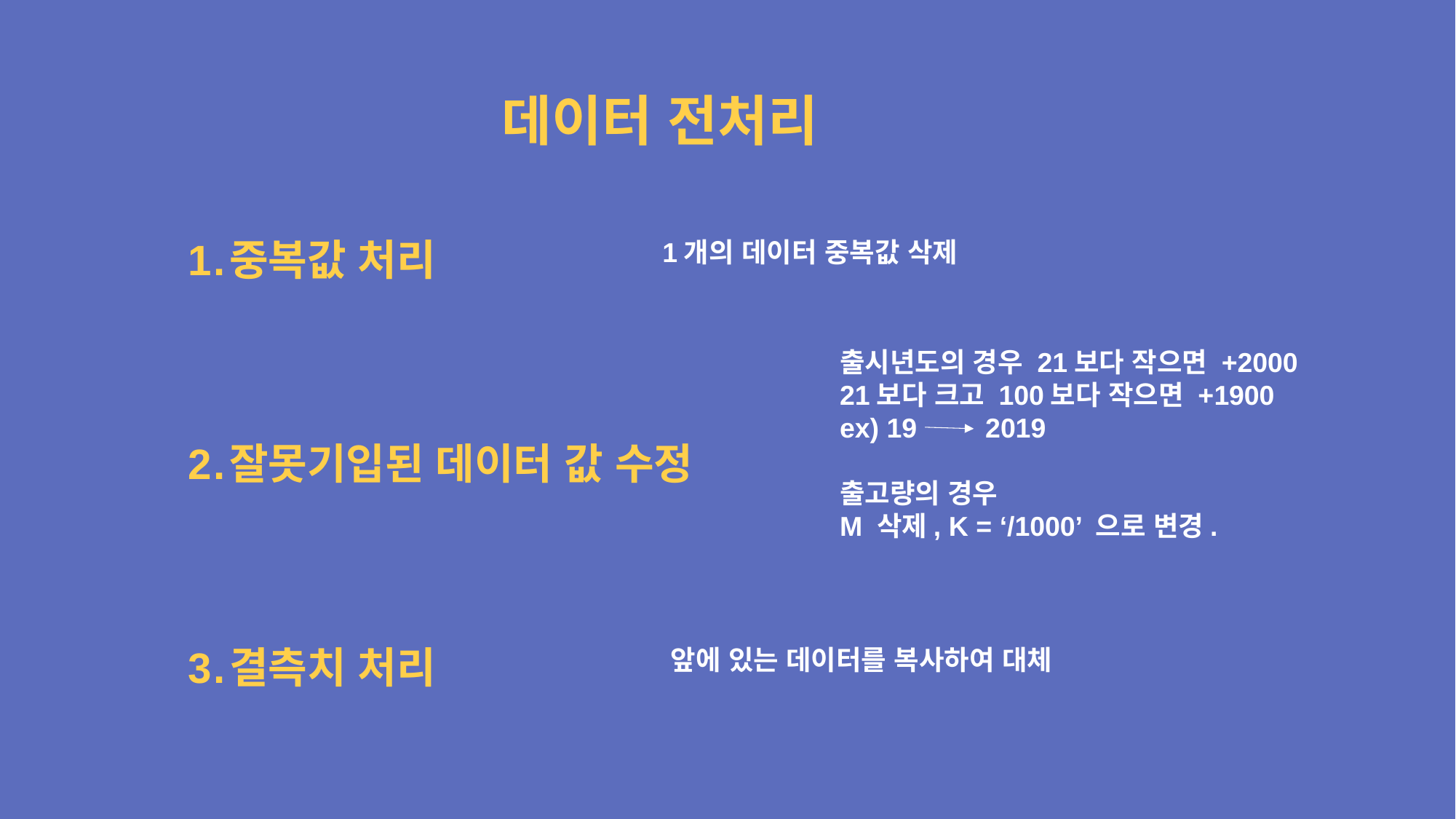

데이터 전처리
중복값 처리

잘못기입된 데이터 값 수정

결측치 처리
1개의 데이터 중복값 삭제
출시년도의 경우 21보다 작으면 +2000
21보다 크고 100보다 작으면 +1900
ex) 19         2019

출고량의 경우
M 삭제, K = ‘/1000’ 으로 변경.

앞에 있는 데이터를 복사하여 대체